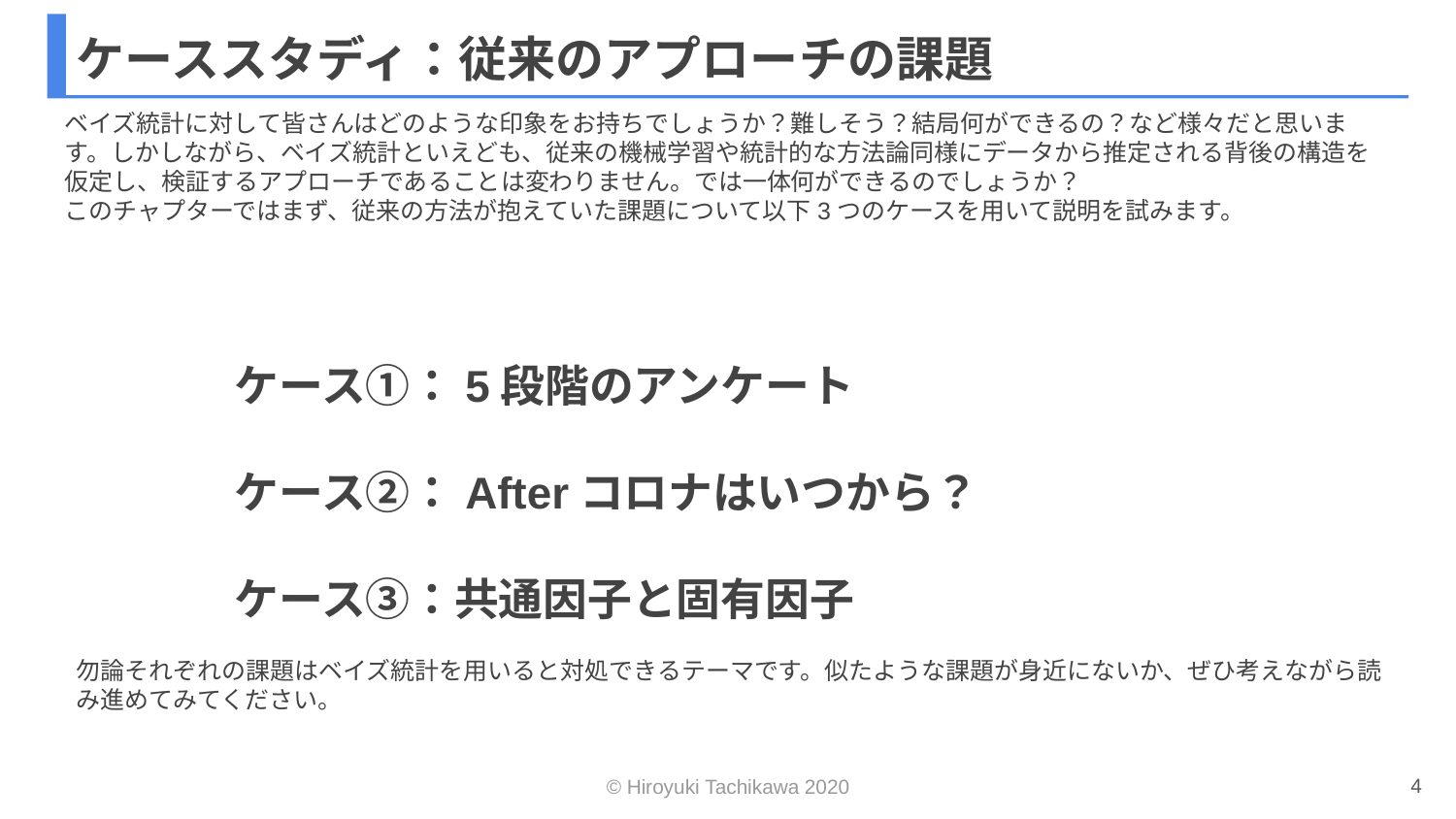

# ケーススタディ：従来のアプローチの課題
ベイズ統計に対して皆さんはどのような印象をお持ちでしょうか？難しそう？結局何ができるの？など様々だと思います。しかしながら、ベイズ統計といえども、従来の機械学習や統計的な方法論同様にデータから推定される背後の構造を仮定し、検証するアプローチであることは変わりません。では一体何ができるのでしょうか？
このチャプターではまず、従来の方法が抱えていた課題について以下3つのケースを用いて説明を試みます。

ケース①：5段階のアンケート
ケース②：Afterコロナはいつから？
ケース③：共通因子と固有因子

勿論それぞれの課題はベイズ統計を用いると対処できるテーマです。似たような課題が身近にないか、ぜひ考えながら読み進めてみてください。
4